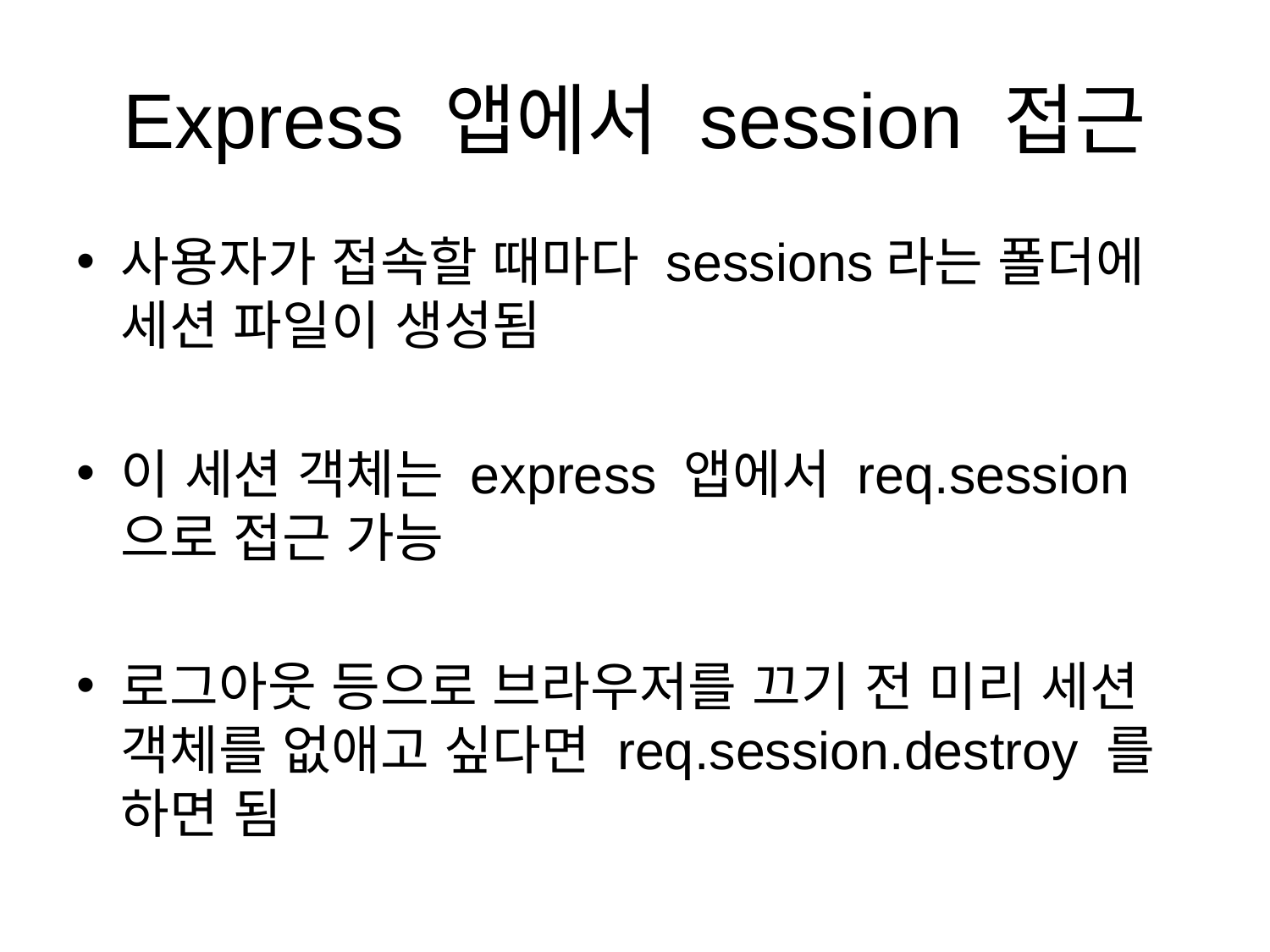

# Express 앱에서 session 접근
사용자가 접속할 때마다 sessions라는 폴더에 세션 파일이 생성됨

이 세션 객체는 express 앱에서 req.session으로 접근 가능

로그아웃 등으로 브라우저를 끄기 전 미리 세션 객체를 없애고 싶다면 req.session.destroy 를 하면 됨